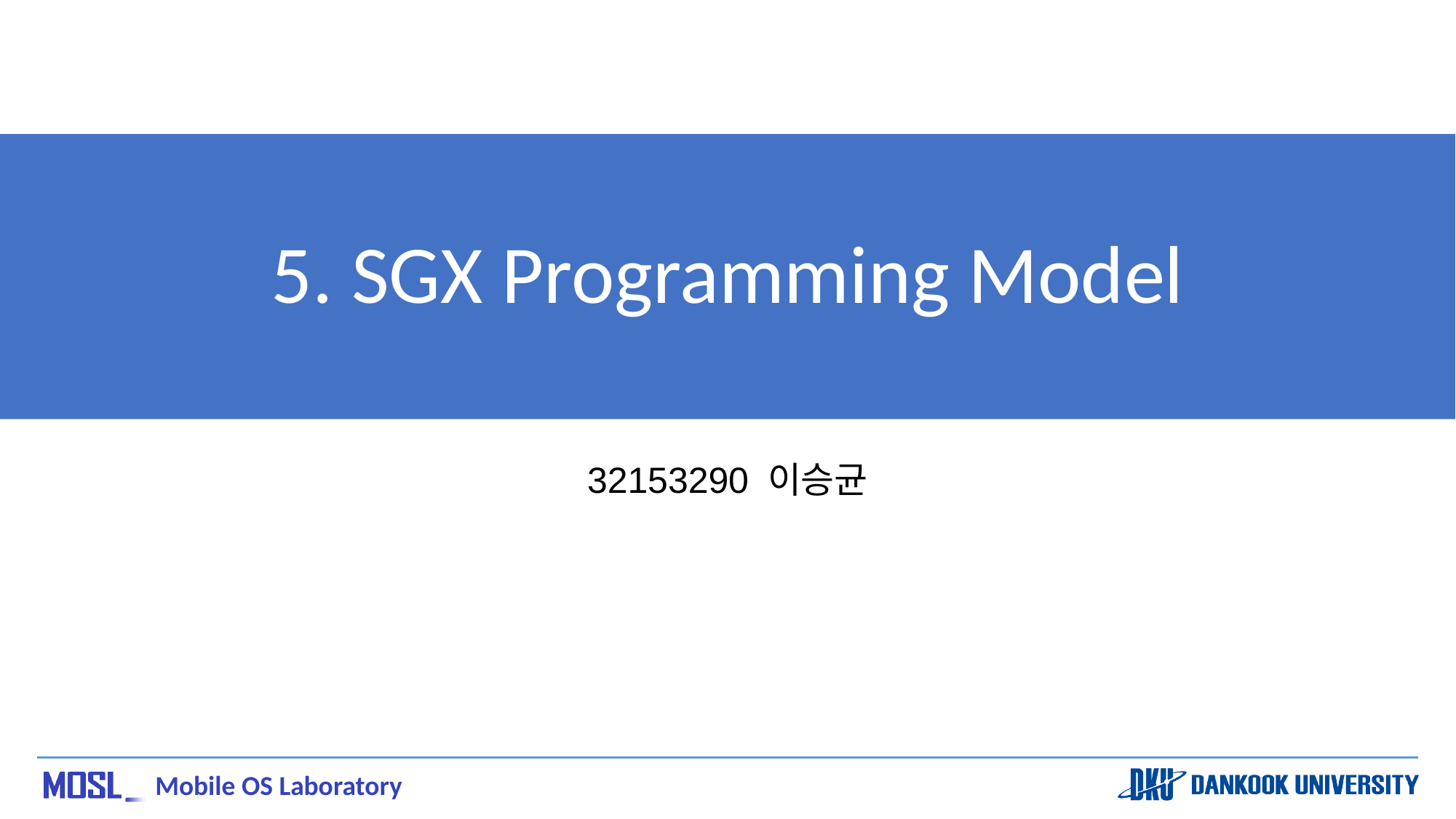

# 5. SGX Programming Model
32153290 이승균